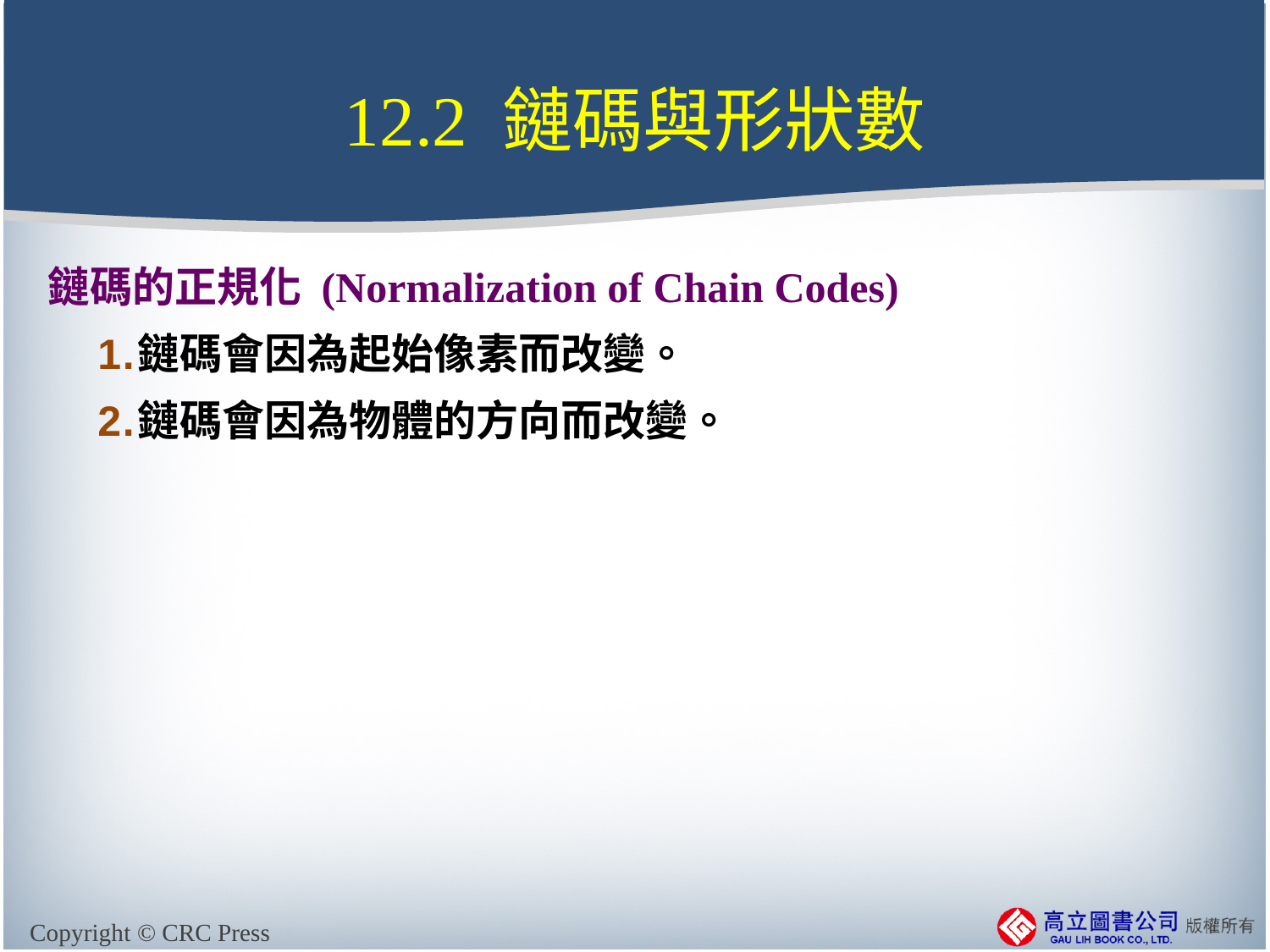

# 12.2 鏈碼與形狀數
鏈碼的正規化 (Normalization of Chain Codes)
鏈碼會因為起始像素而改變。
鏈碼會因為物體的方向而改變。